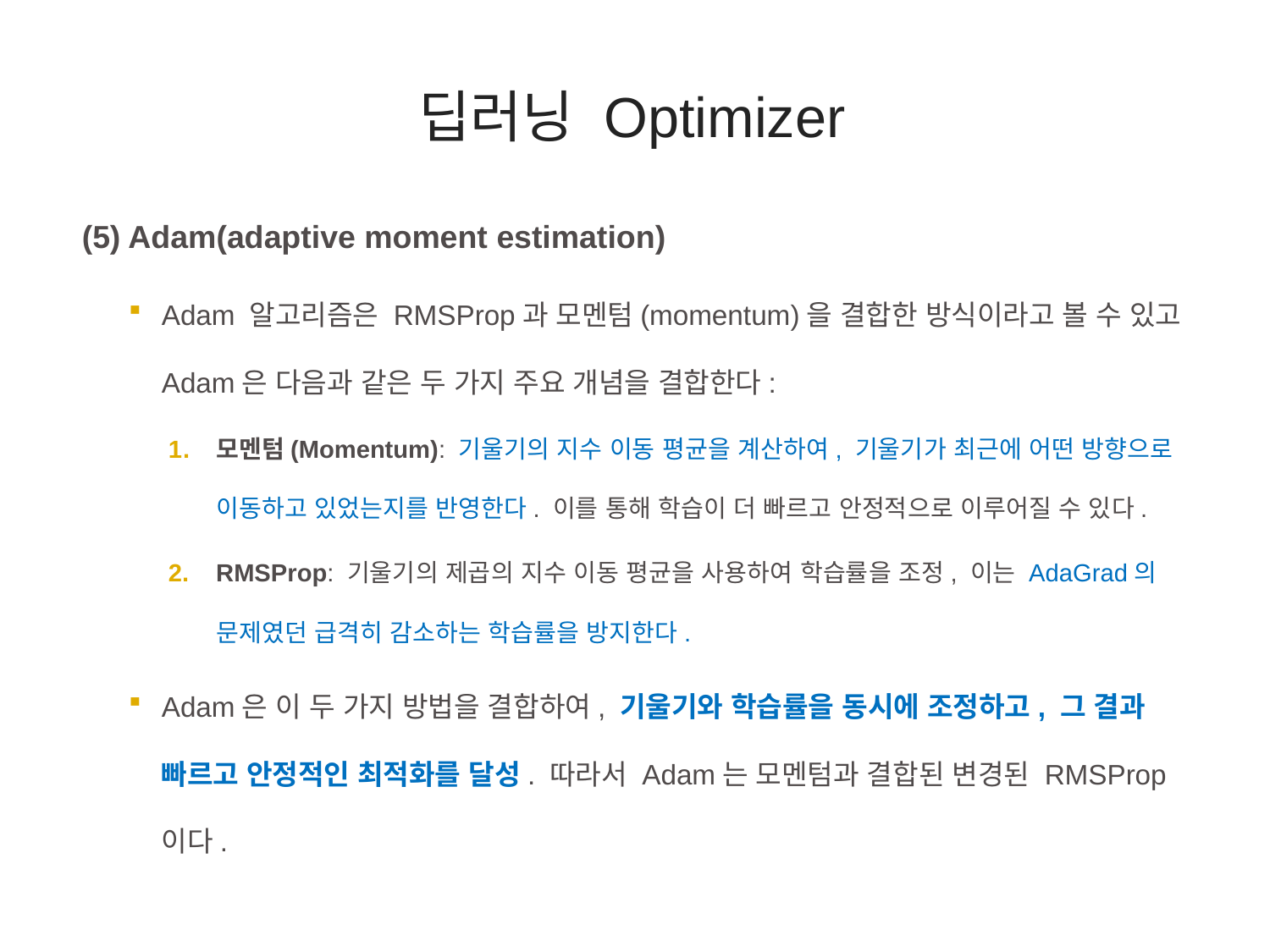

# 딥러닝 Optimizer
(5) Adam(adaptive moment estimation)
Adam 알고리즘은 RMSProp과 모멘텀(momentum)을 결합한 방식이라고 볼 수 있고 Adam은 다음과 같은 두 가지 주요 개념을 결합한다:
모멘텀(Momentum): 기울기의 지수 이동 평균을 계산하여, 기울기가 최근에 어떤 방향으로 이동하고 있었는지를 반영한다. 이를 통해 학습이 더 빠르고 안정적으로 이루어질 수 있다.
RMSProp: 기울기의 제곱의 지수 이동 평균을 사용하여 학습률을 조정, 이는 AdaGrad의 문제였던 급격히 감소하는 학습률을 방지한다.
Adam은 이 두 가지 방법을 결합하여, 기울기와 학습률을 동시에 조정하고, 그 결과 빠르고 안정적인 최적화를 달성. 따라서 Adam는 모멘텀과 결합된 변경된 RMSProp이다.